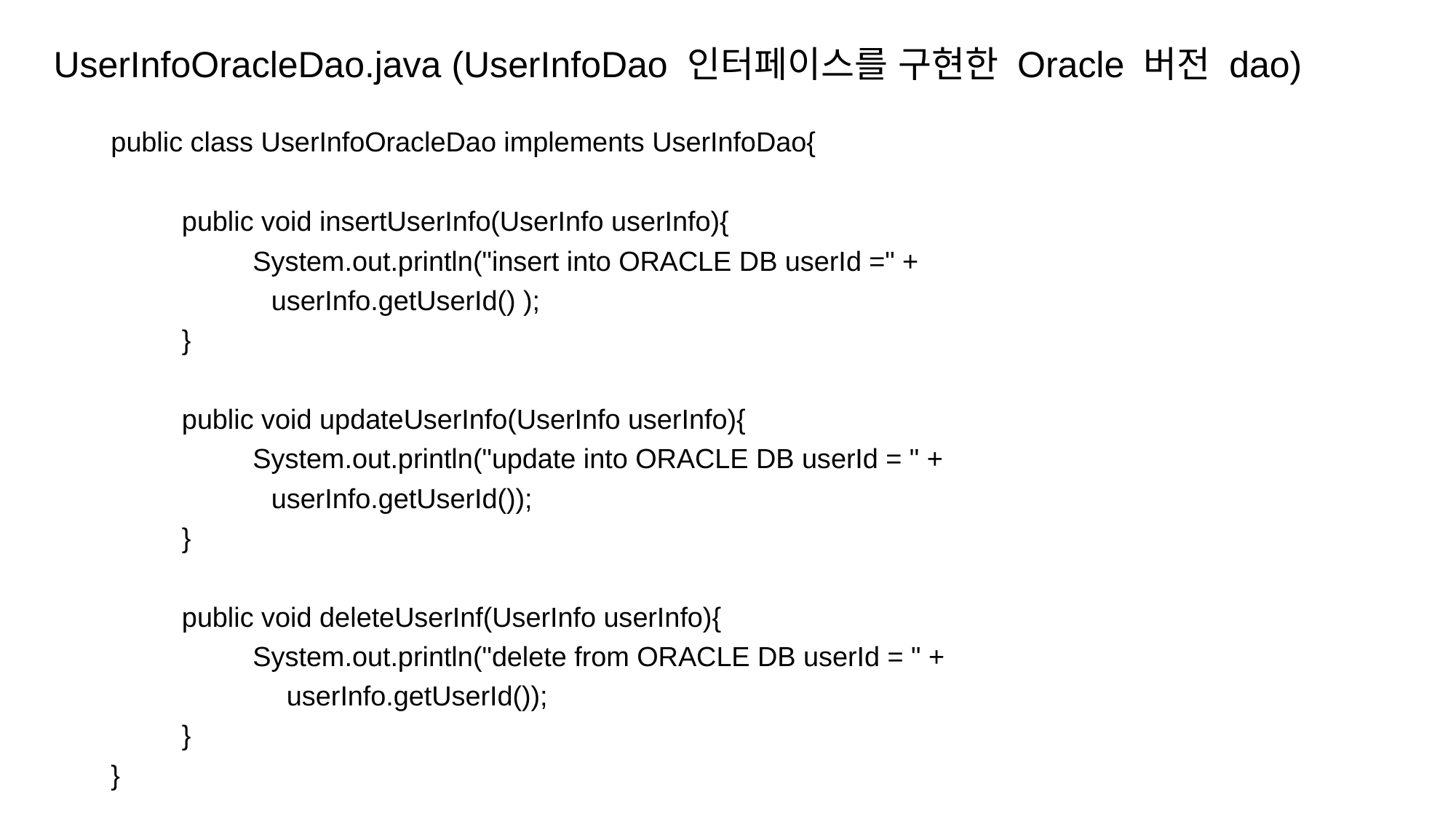

# UserInfoOracleDao.java (UserInfoDao 인터페이스를 구현한 Oracle 버전 dao)
public class UserInfoOracleDao implements UserInfoDao{

	public void insertUserInfo(UserInfo userInfo){
		System.out.println("insert into ORACLE DB userId =" +
                     userInfo.getUserId() );
	}

	public void updateUserInfo(UserInfo userInfo){
		System.out.println("update into ORACLE DB userId = " +
                     userInfo.getUserId());
	}

	public void deleteUserInf(UserInfo userInfo){
		System.out.println("delete from ORACLE DB userId = " +
                       userInfo.getUserId());
	}
}